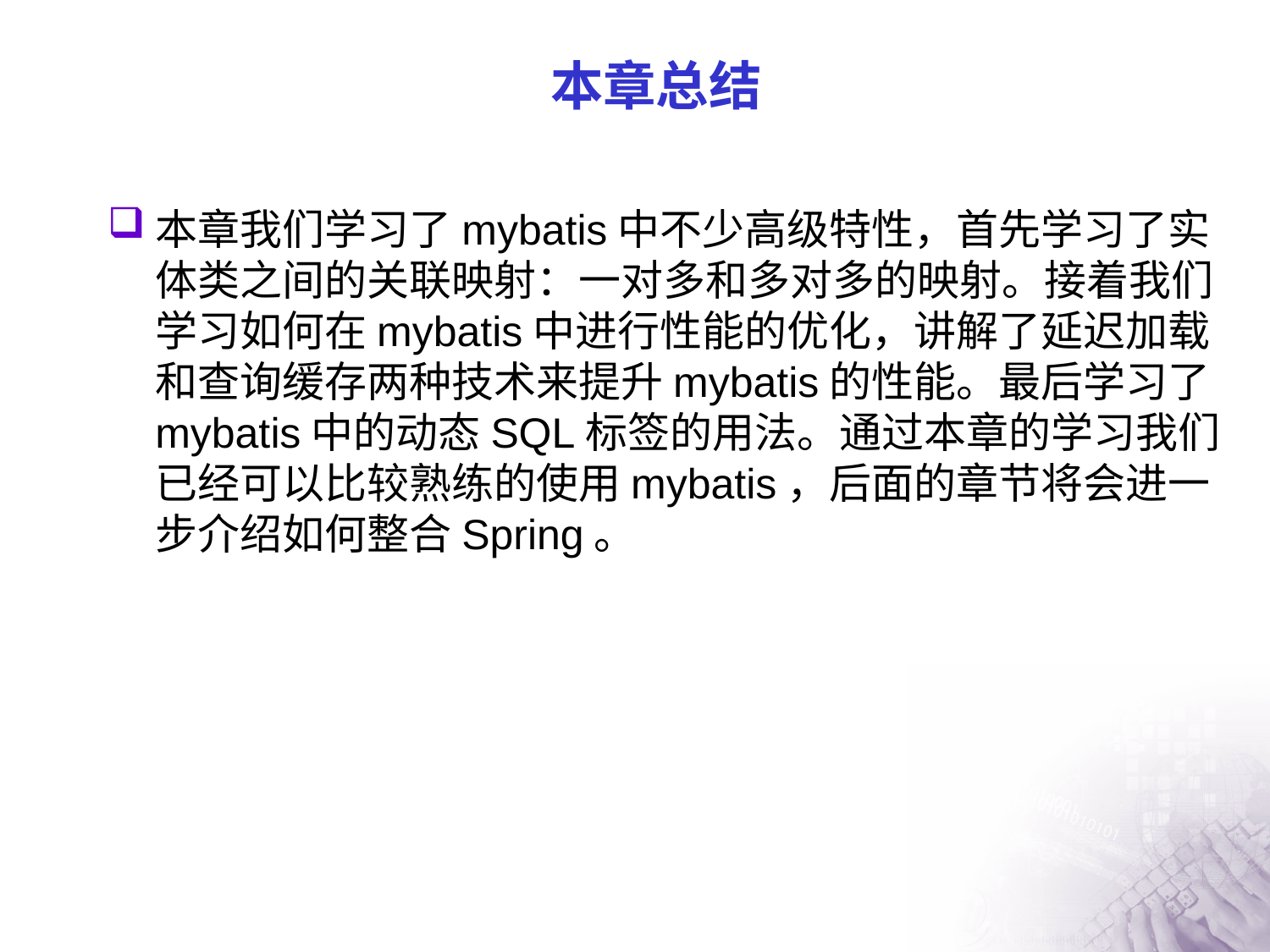

# 本章总结
本章我们学习了mybatis中不少高级特性，首先学习了实体类之间的关联映射：一对多和多对多的映射。接着我们学习如何在mybatis中进行性能的优化，讲解了延迟加载和查询缓存两种技术来提升mybatis的性能。最后学习了mybatis中的动态SQL标签的用法。通过本章的学习我们已经可以比较熟练的使用mybatis，后面的章节将会进一步介绍如何整合Spring。